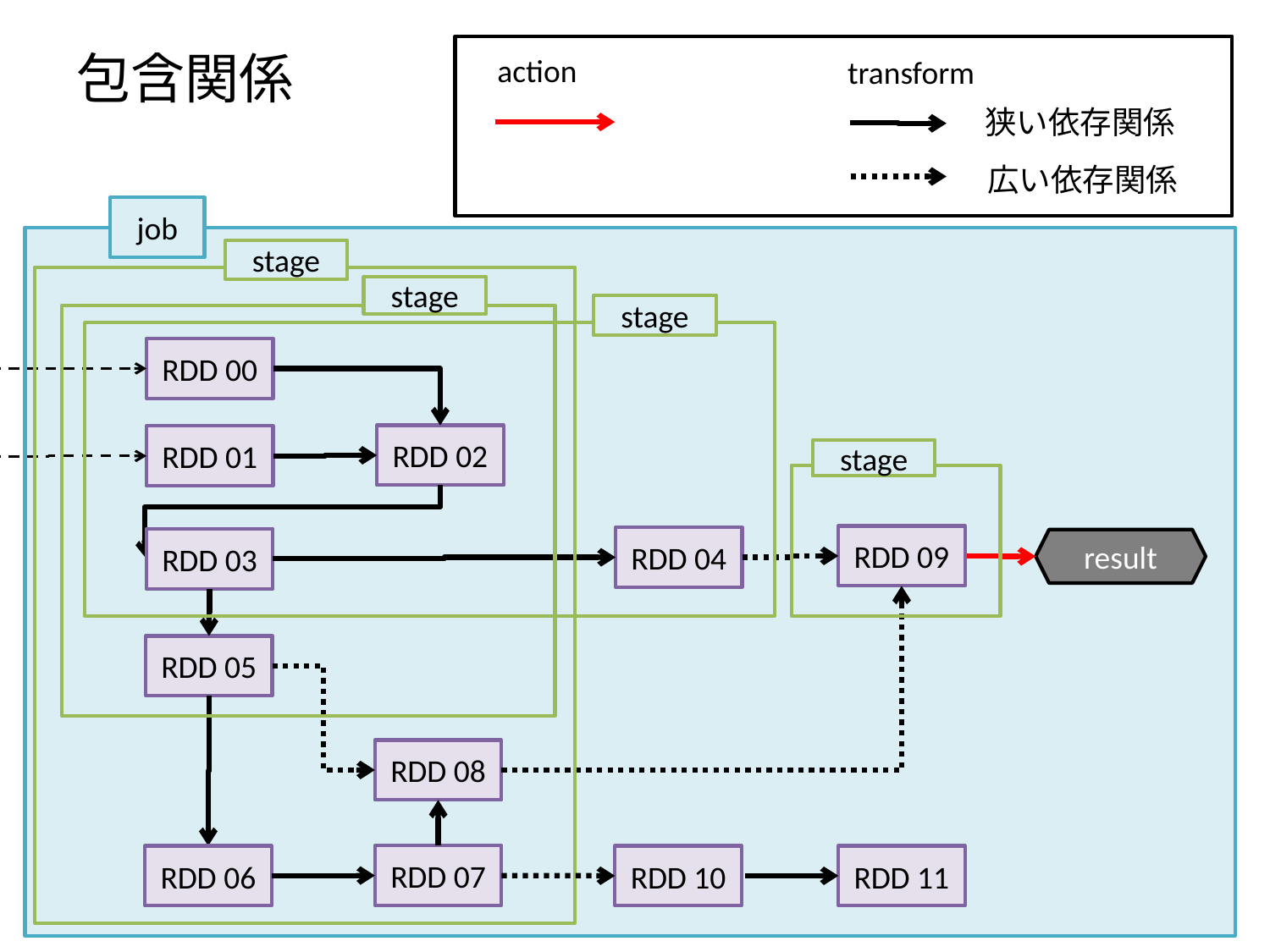

# 包含関係
action
transform
狭い依存関係
広い依存関係
job

stage

stage

stage

RDD 00
RDD 02
RDD 01
stage

RDD 09
RDD 04
RDD 03
result
RDD 05
RDD 08
RDD 07
RDD 06
RDD 10
RDD 11